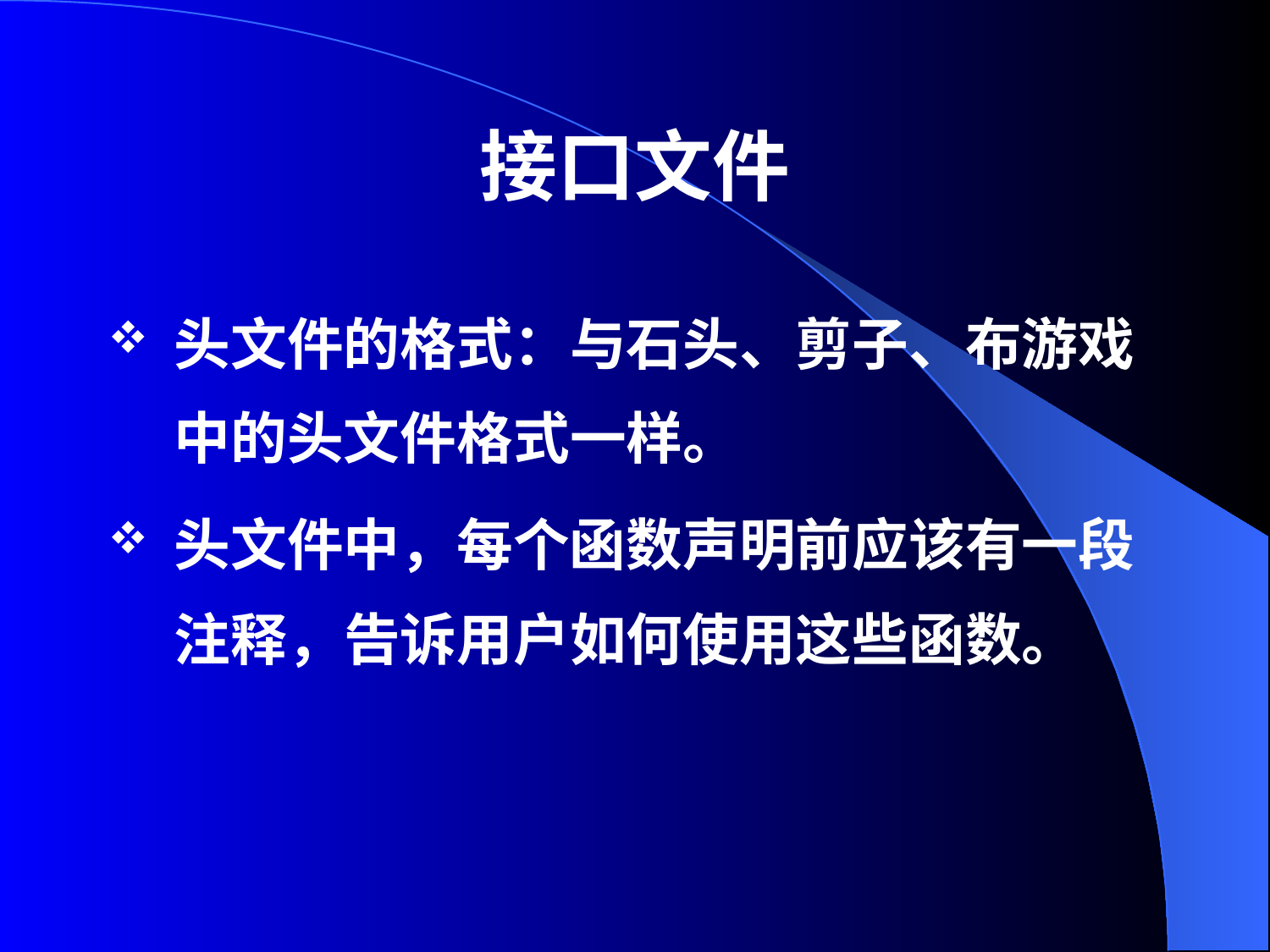

# 接口文件
头文件的格式：与石头、剪子、布游戏中的头文件格式一样。
头文件中，每个函数声明前应该有一段注释，告诉用户如何使用这些函数。